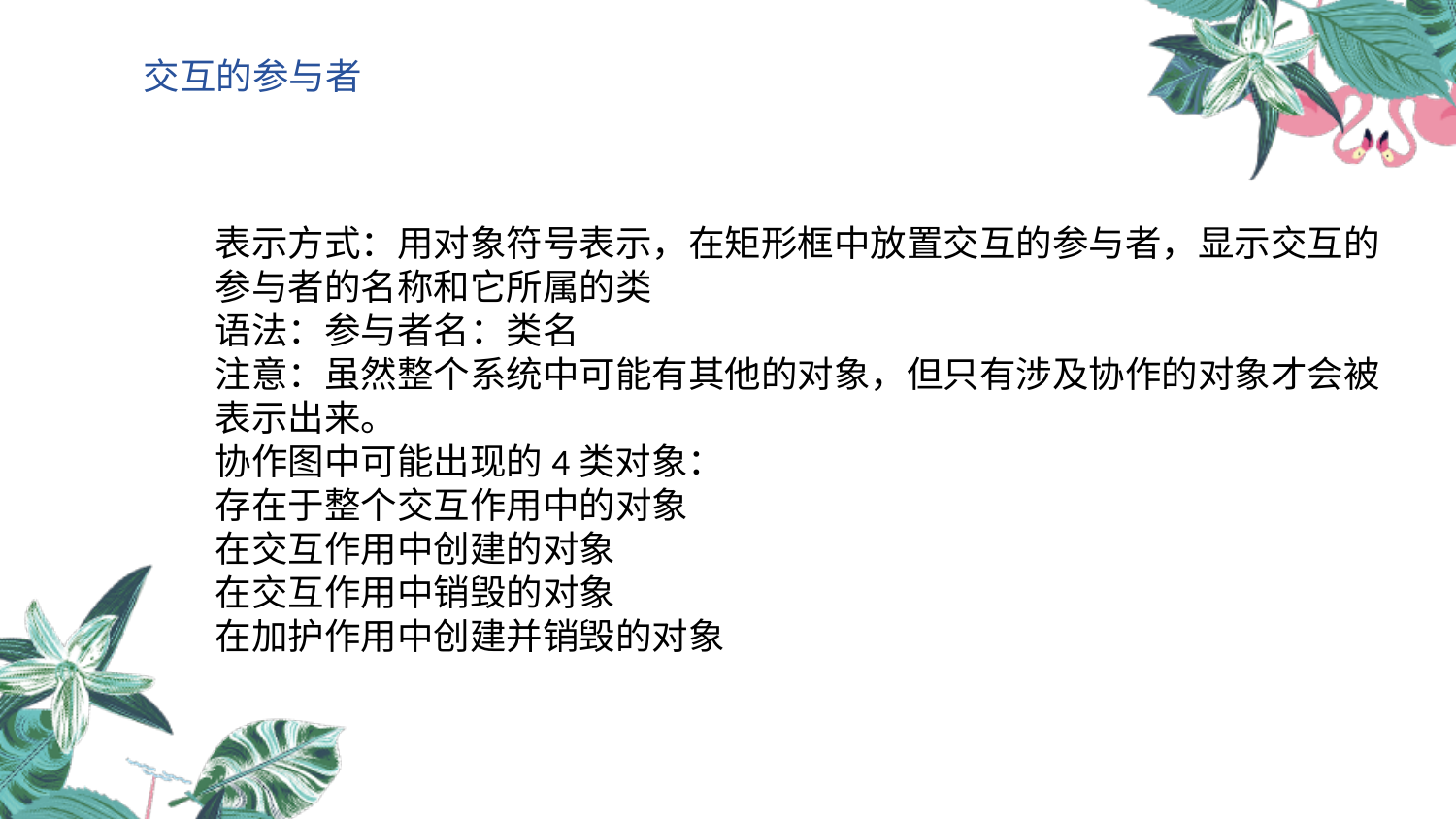

交互的参与者
表示方式：用对象符号表示，在矩形框中放置交互的参与者，显示交互的参与者的名称和它所属的类
语法：参与者名：类名
注意：虽然整个系统中可能有其他的对象，但只有涉及协作的对象才会被表示出来。
协作图中可能出现的4类对象：
存在于整个交互作用中的对象
在交互作用中创建的对象
在交互作用中销毁的对象
在加护作用中创建并销毁的对象